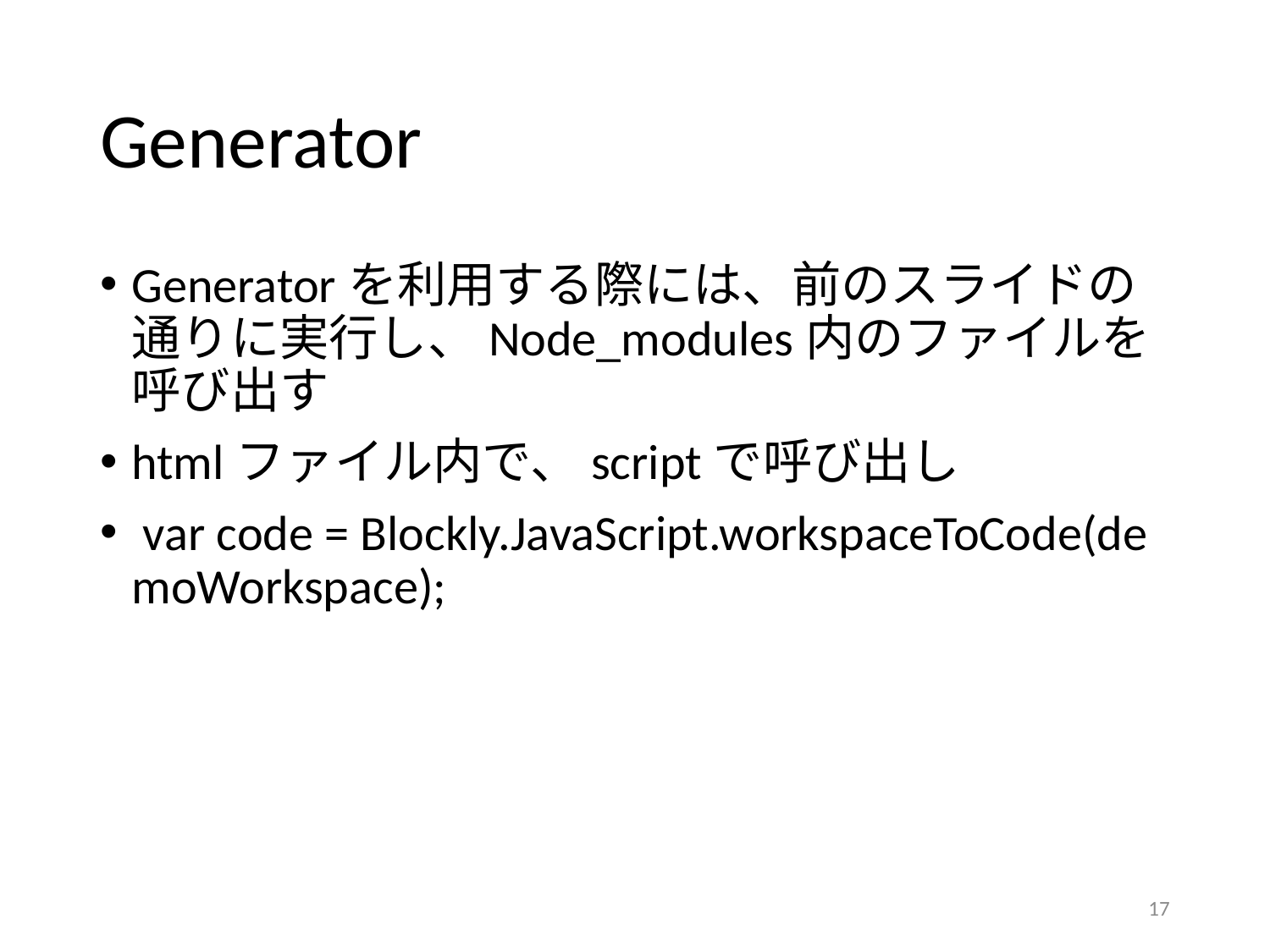

# Generator
Generatorを利用する際には、前のスライドの通りに実行し、Node_modules内のファイルを呼び出す
htmlファイル内で、scriptで呼び出し
 var code = Blockly.JavaScript.workspaceToCode(demoWorkspace);

17